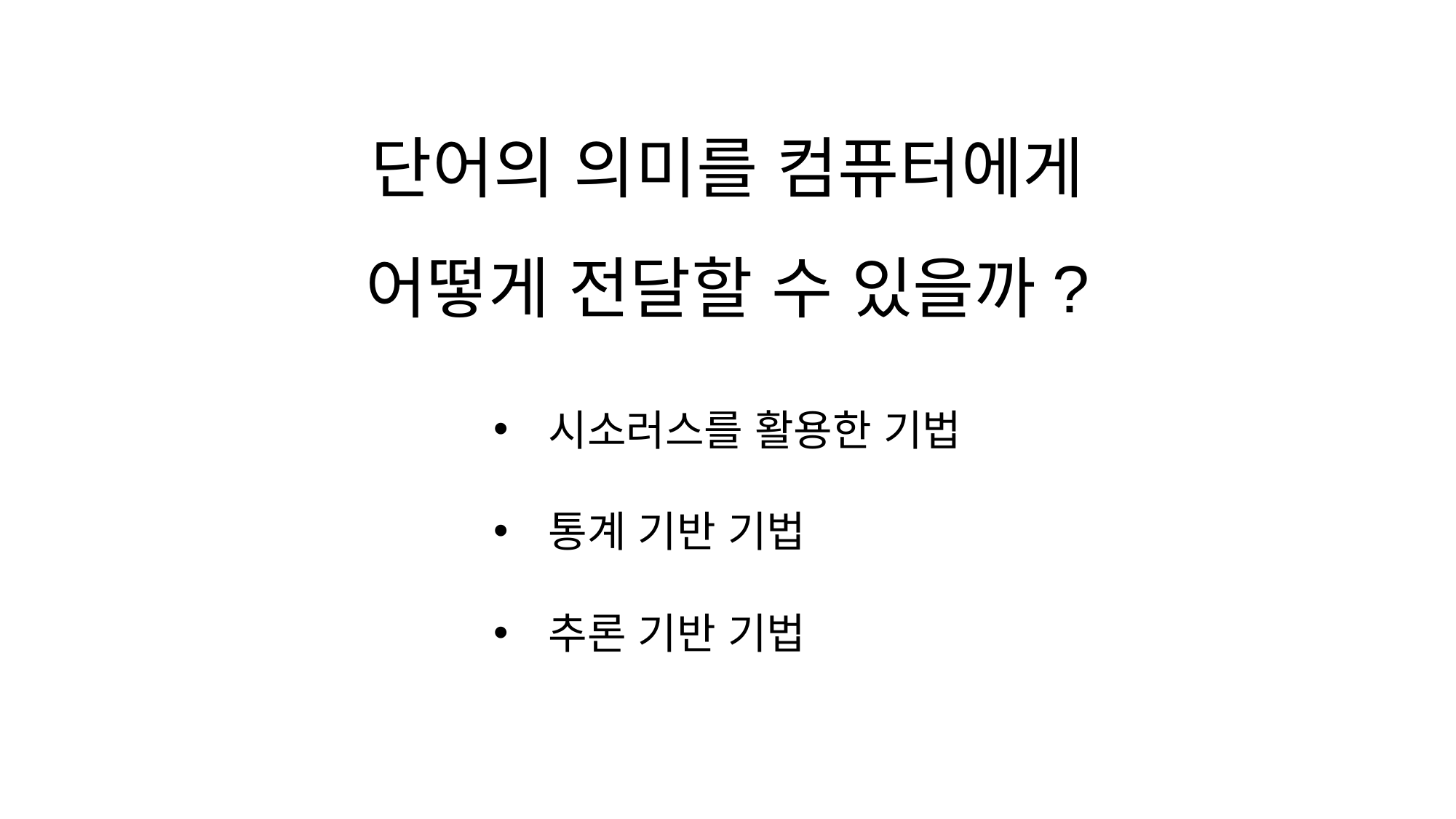

단어의 의미를 컴퓨터에게
어떻게 전달할 수 있을까?
시소러스를 활용한 기법

통계 기반 기법

추론 기반 기법